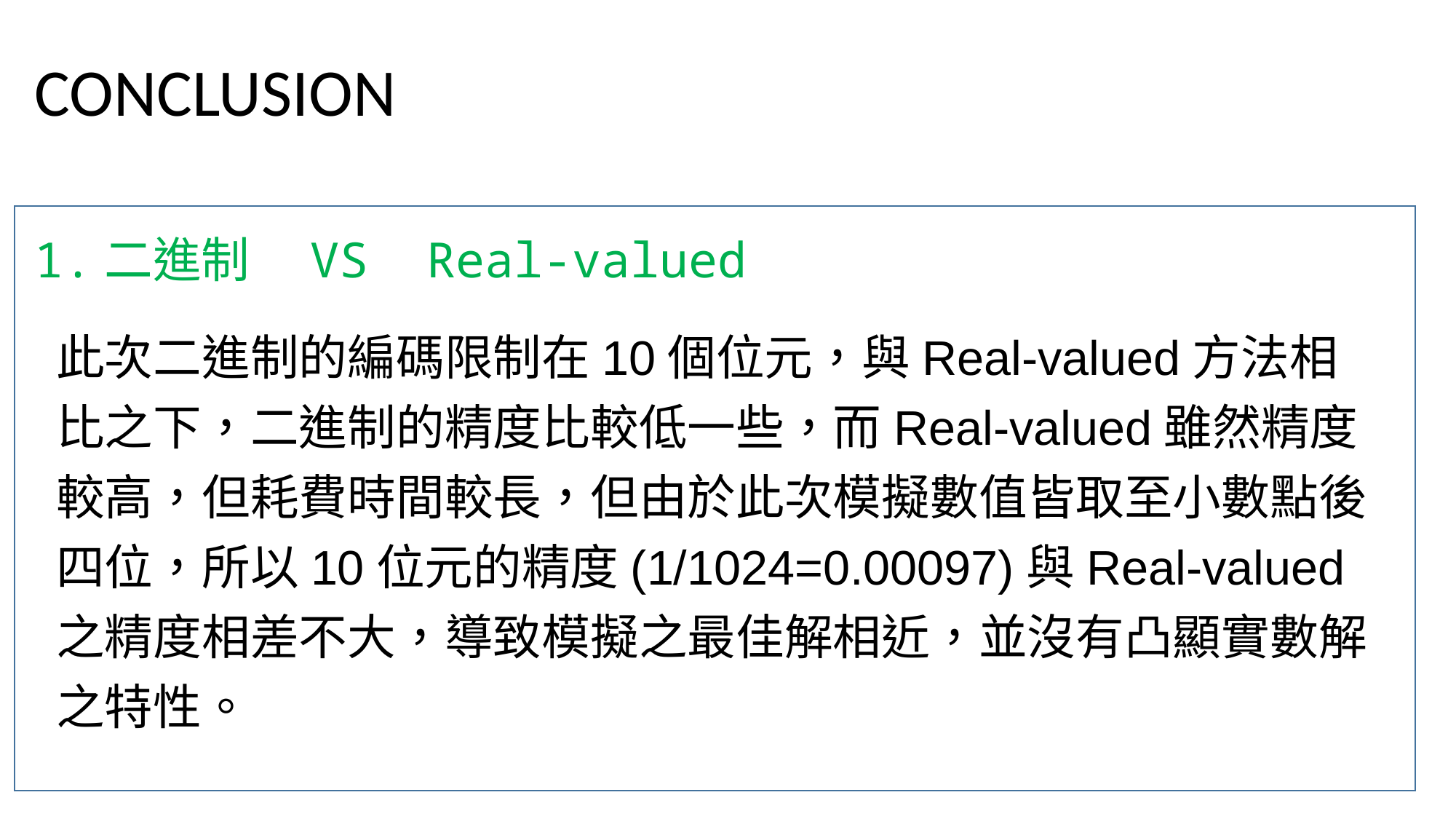

# conclusion

1.二進制  VS  Real-valued
此次二進制的編碼限制在10個位元，與Real-valued方法相比之下，二進制的精度比較低一些，而Real-valued雖然精度較高，但耗費時間較長，但由於此次模擬數值皆取至小數點後四位，所以10位元的精度(1/1024=0.00097)與Real-valued之精度相差不大，導致模擬之最佳解相近，並沒有凸顯實數解之特性。